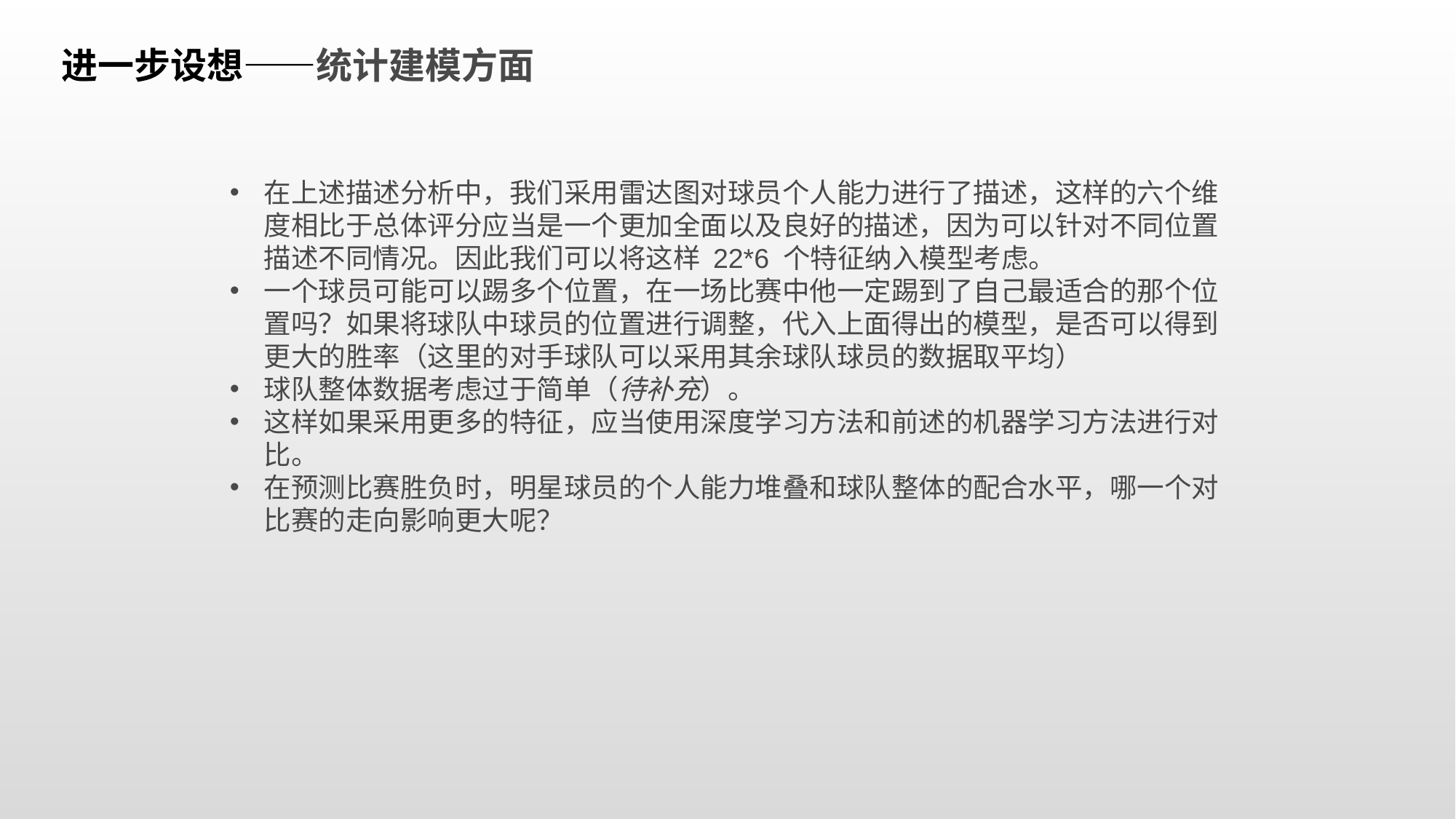

进一步设想——统计建模方面

在上述描述分析中，我们采用雷达图对球员个人能力进行了描述，这样的六个维度相比于总体评分应当是一个更加全面以及良好的描述，因为可以针对不同位置描述不同情况。因此我们可以将这样 22*6 个特征纳入模型考虑。
一个球员可能可以踢多个位置，在一场比赛中他一定踢到了自己最适合的那个位置吗？如果将球队中球员的位置进行调整，代入上面得出的模型，是否可以得到更大的胜率（这里的对手球队可以采用其余球队球员的数据取平均）
球队整体数据考虑过于简单（待补充）。
这样如果采用更多的特征，应当使用深度学习方法和前述的机器学习方法进行对比。
在预测比赛胜负时，明星球员的个人能力堆叠和球队整体的配合水平，哪一个对比赛的走向影响更大呢？